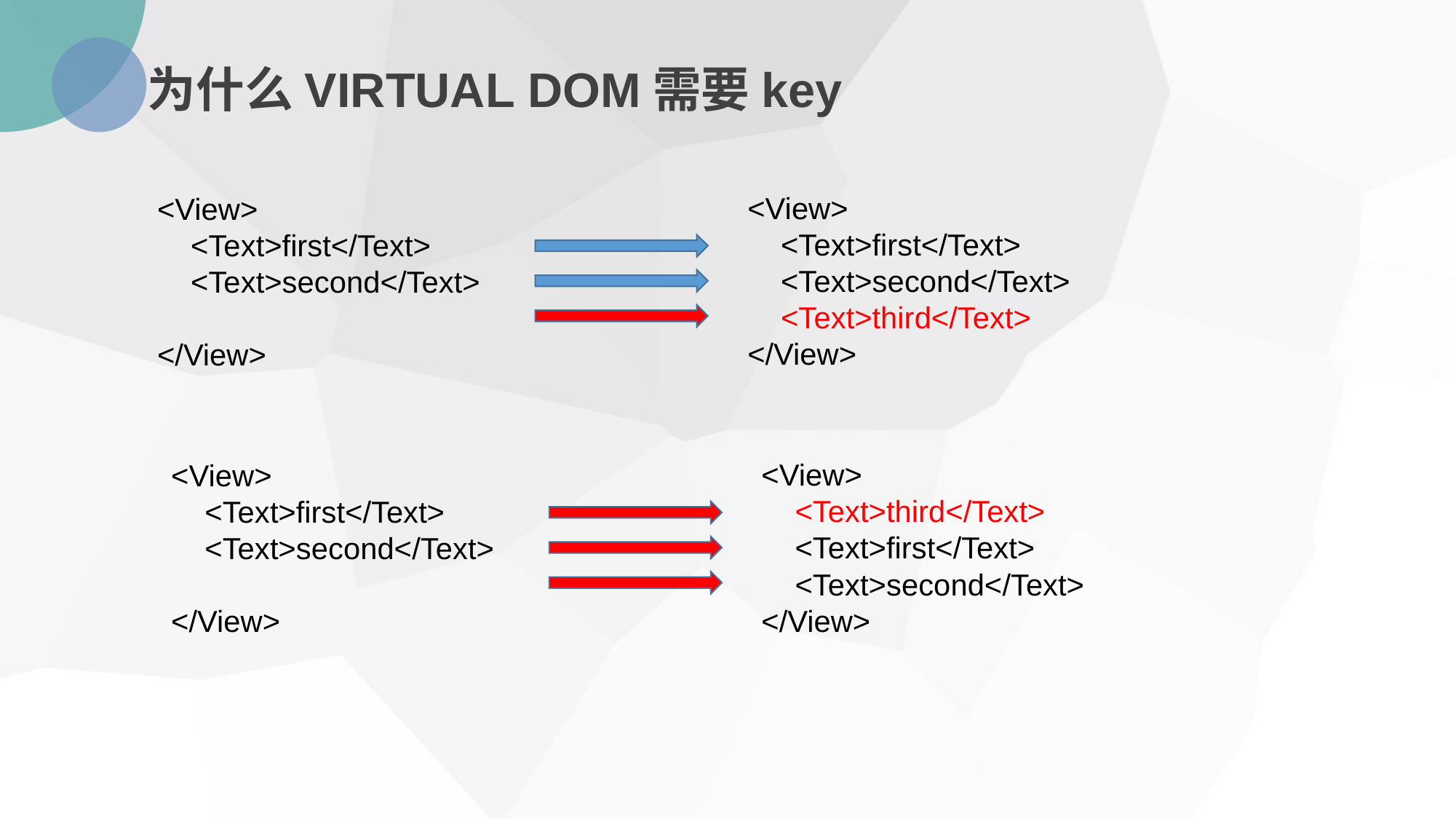

为什么VIRTUAL DOM需要key
<View>
    <Text>first</Text>
    <Text>second</Text>
    <Text>third</Text>
</View>

<View>
    <Text>first</Text>
    <Text>second</Text>

</View>

<View>
    <Text>third</Text>
    <Text>first</Text>
    <Text>second</Text>
</View>

<View>
    <Text>first</Text>
    <Text>second</Text>

</View>